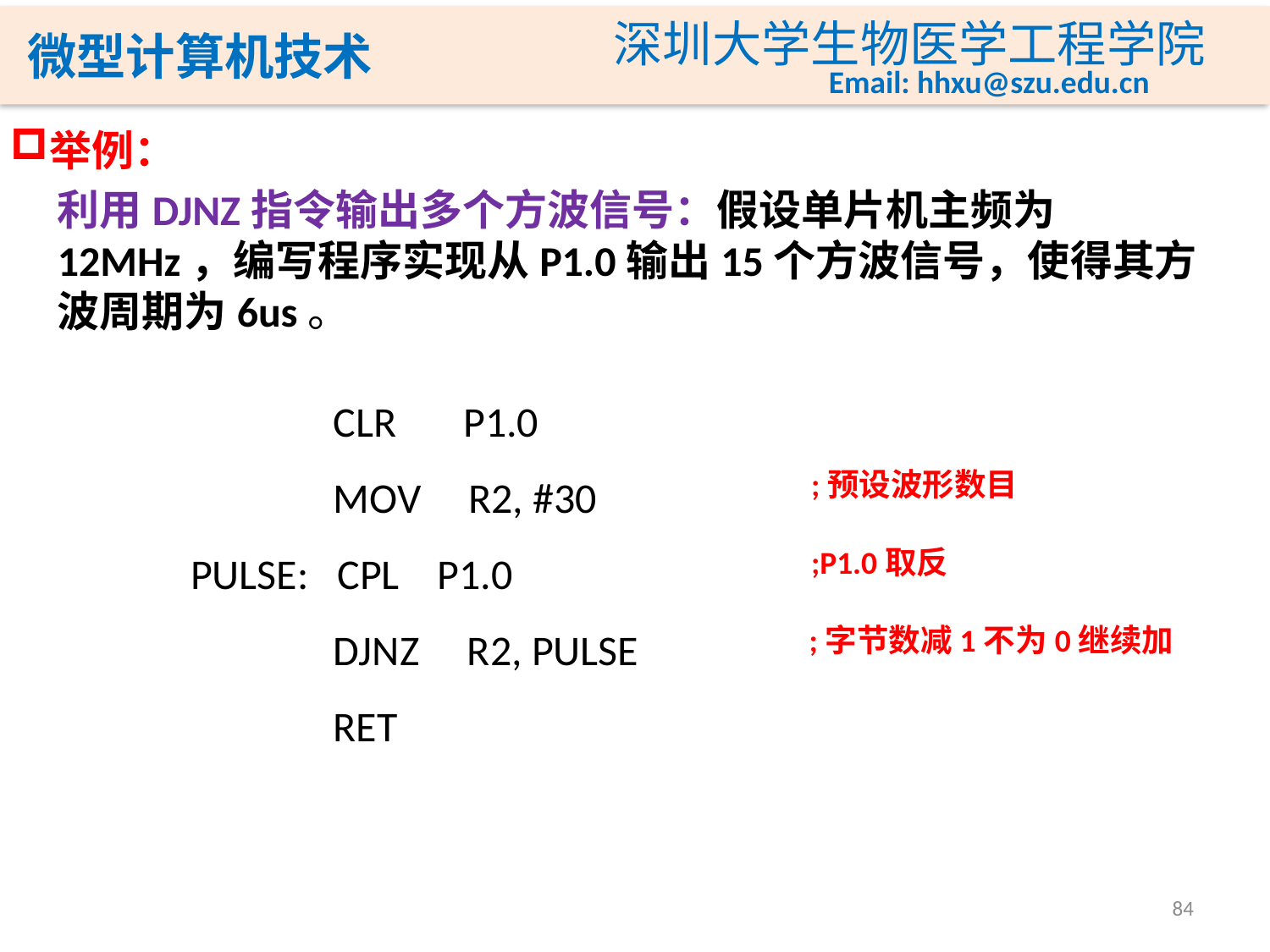

举例：
利用DJNZ指令输出多个方波信号：假设单片机主频为12MHz，编写程序实现从P1.0输出15个方波信号，使得其方波周期为6us。
               CLR       P1.0
               MOV     R2, #30
PULSE:   CPL    P1.0
               DJNZ     R2, PULSE
               RET
;预设波形数目
;P1.0取反
;字节数减1不为0继续加
84